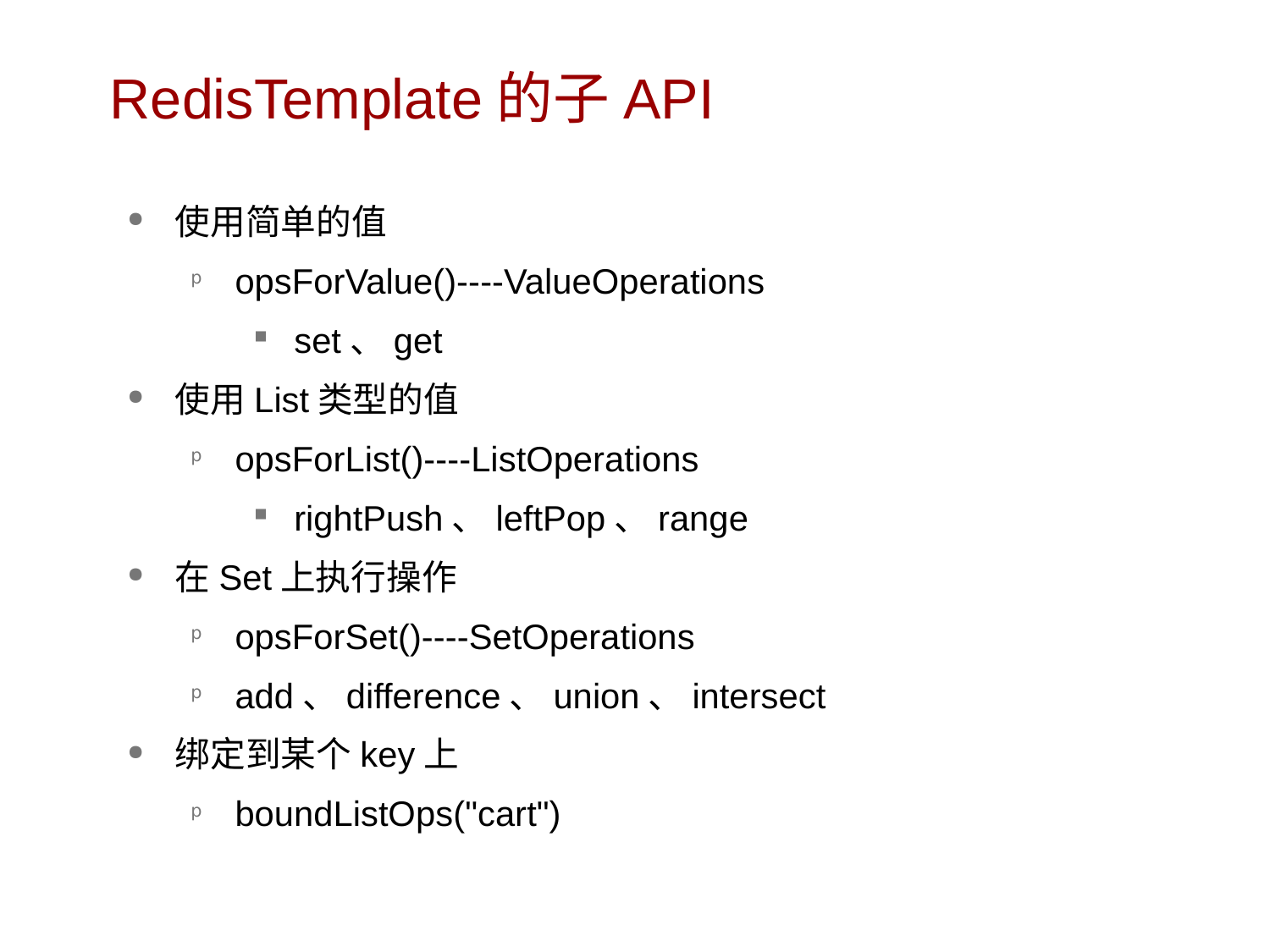

# RedisTemplate的子API
使用简单的值
opsForValue()----ValueOperations
set、get
使用List类型的值
opsForList()----ListOperations
rightPush、leftPop、range
在Set上执行操作
opsForSet()----SetOperations
add、difference、union、intersect
绑定到某个key上
boundListOps("cart")